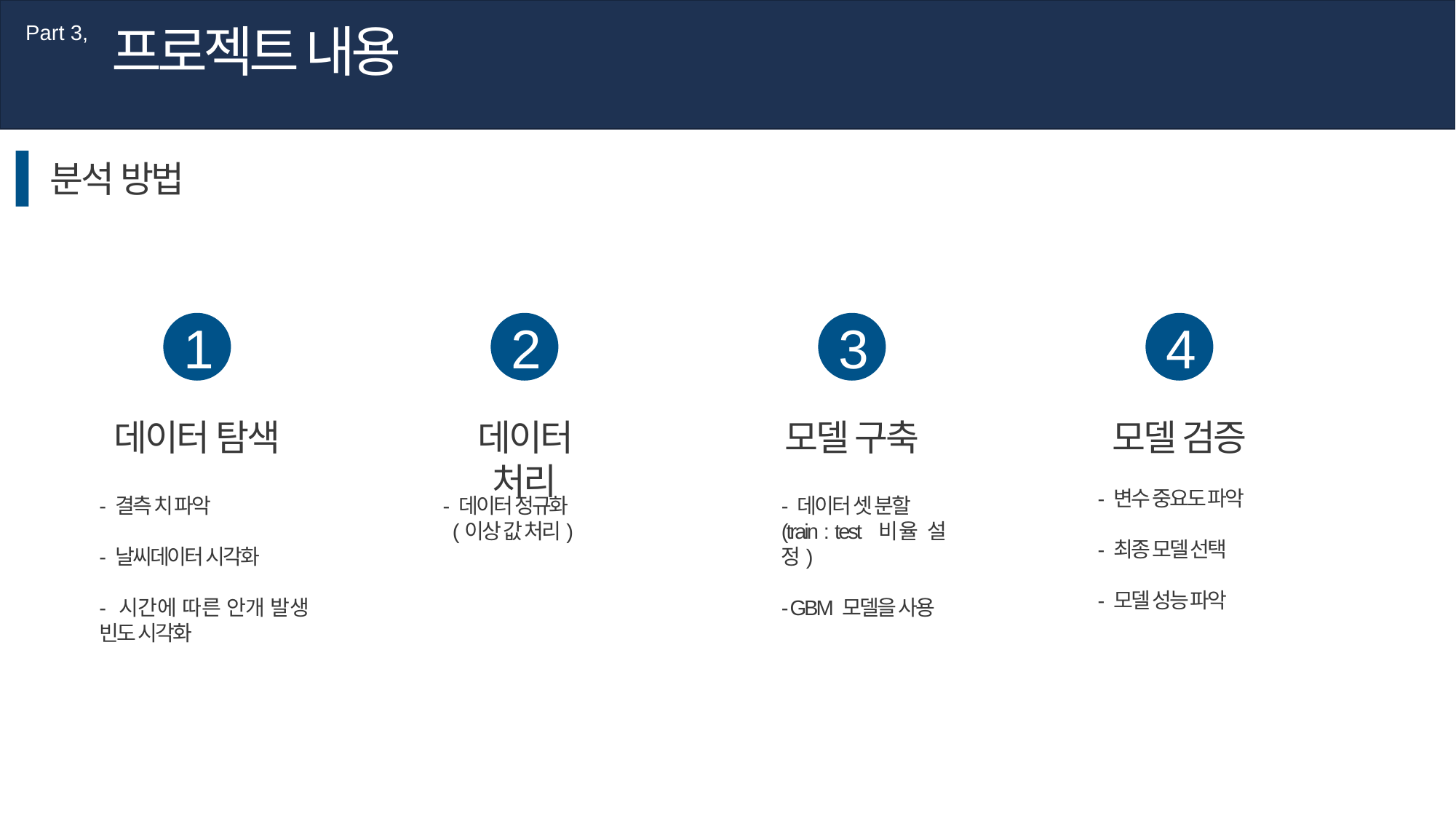

프로젝트 내용
Part 3,

분석 방법
1
2
3
4
데이터 탐색
데이터 처리
모델 구축
모델 검증
- 변수 중요도 파악

- 최종 모델 선택

- 모델 성능 파악
- 결측 치 파악

- 날씨데이터 시각화

- 시간에 따른 안개 발생 빈도 시각화
- 데이터 정규화
  (이상 값 처리)
- 데이터 셋 분할
(train : test 비율 설정)

- GBM 모델을 사용